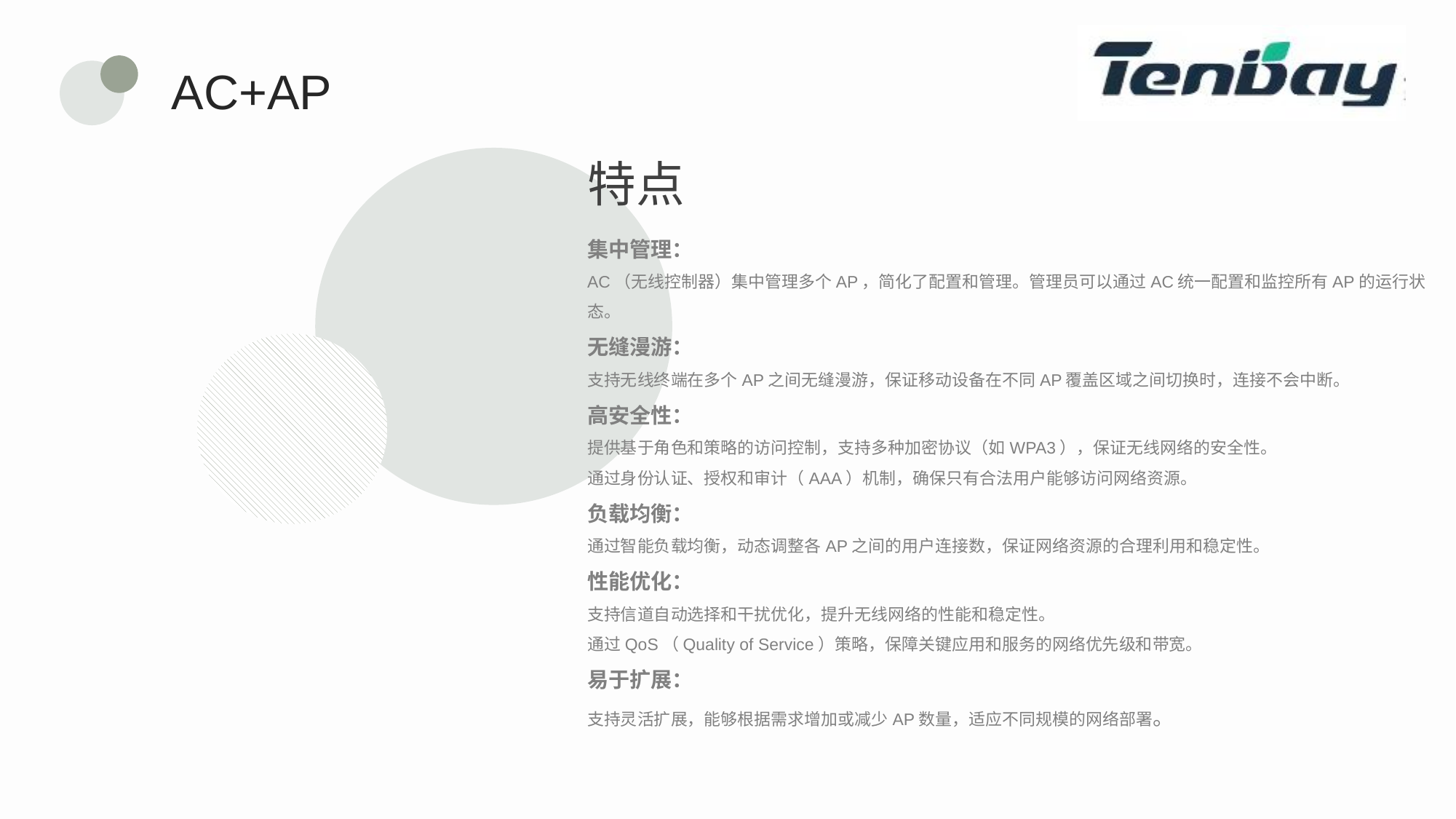

AC+AP

特点
集中管理：
AC（无线控制器）集中管理多个AP，简化了配置和管理。管理员可以通过AC统一配置和监控所有AP的运行状态。
无缝漫游：
支持无线终端在多个AP之间无缝漫游，保证移动设备在不同AP覆盖区域之间切换时，连接不会中断。
高安全性：
提供基于角色和策略的访问控制，支持多种加密协议（如WPA3），保证无线网络的安全性。
通过身份认证、授权和审计（AAA）机制，确保只有合法用户能够访问网络资源。
负载均衡：
通过智能负载均衡，动态调整各AP之间的用户连接数，保证网络资源的合理利用和稳定性。
性能优化：
支持信道自动选择和干扰优化，提升无线网络的性能和稳定性。
通过QoS（Quality of Service）策略，保障关键应用和服务的网络优先级和带宽。
易于扩展：
支持灵活扩展，能够根据需求增加或减少AP数量，适应不同规模的网络部署。